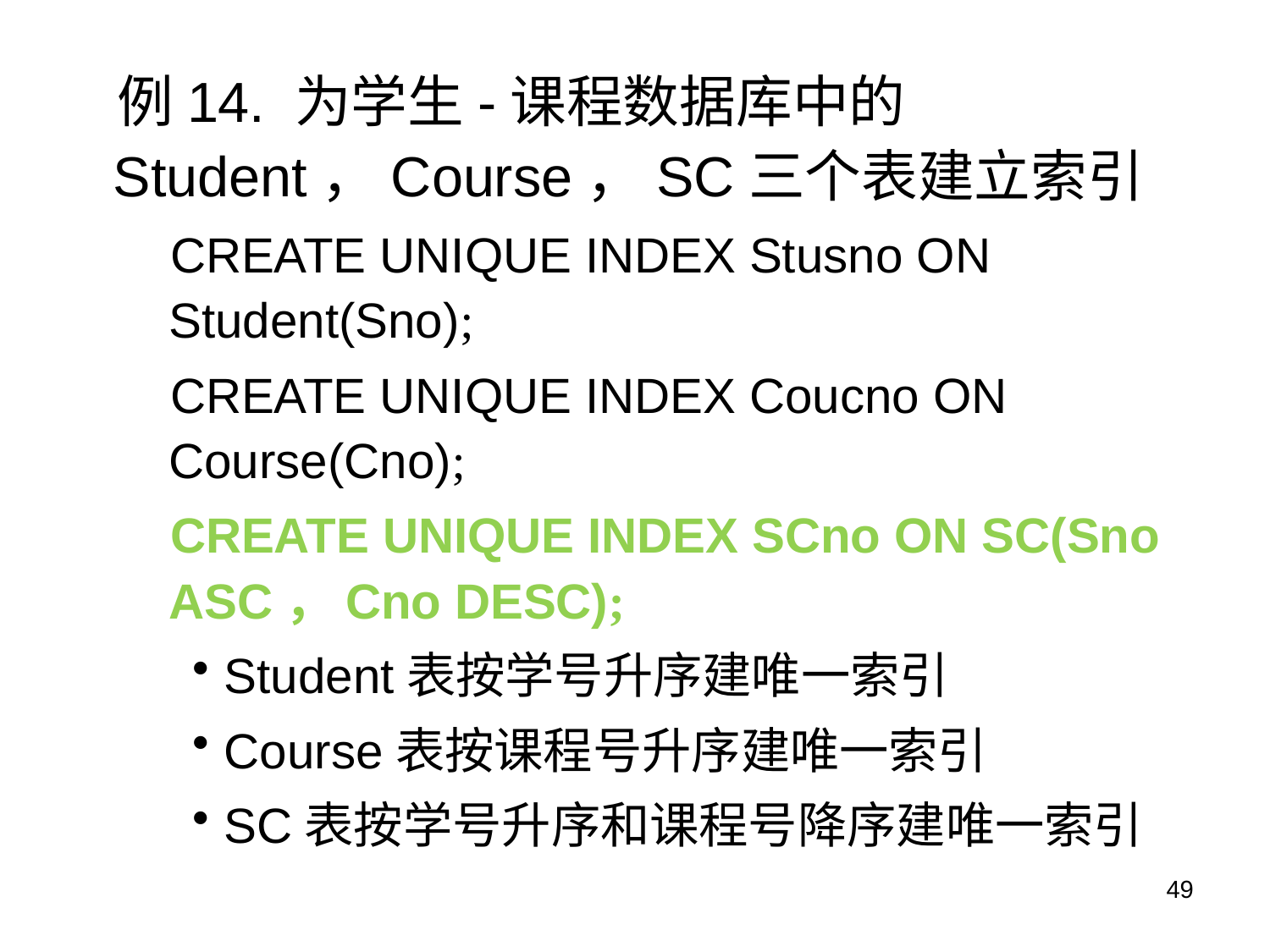

例14. 为学生-课程数据库中的Student，Course，SC三个表建立索引
   CREATE UNIQUE INDEX Stusno ON Student(Sno);
   CREATE UNIQUE INDEX Coucno ON Course(Cno);
   CREATE UNIQUE INDEX SCno ON SC(Sno ASC，Cno DESC);
Student表按学号升序建唯一索引
Course表按课程号升序建唯一索引
SC表按学号升序和课程号降序建唯一索引
49